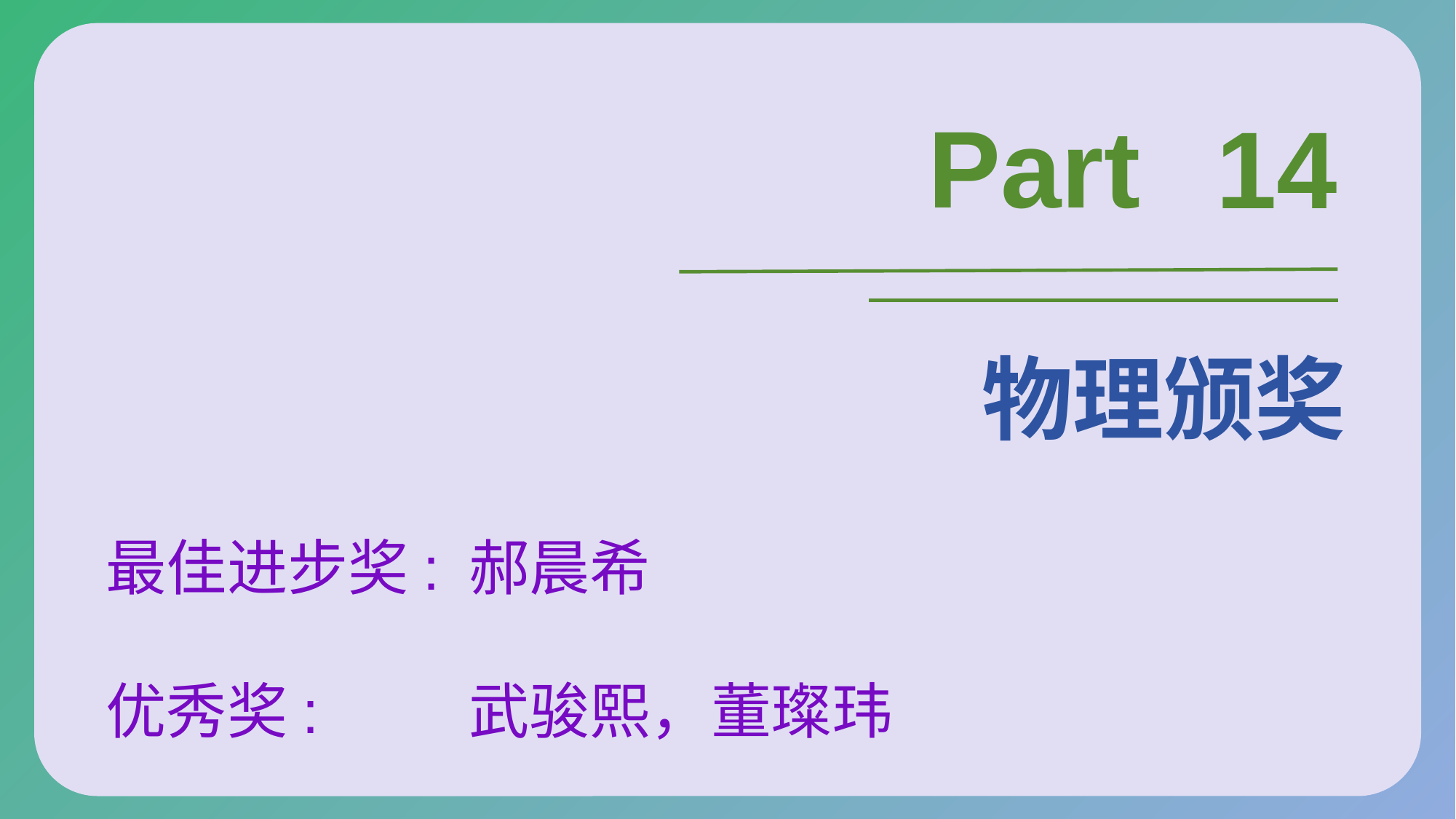

#
Part
14

物理颁奖
最佳进步奖:
郝晨希
优秀奖:
武骏熙，董璨玮